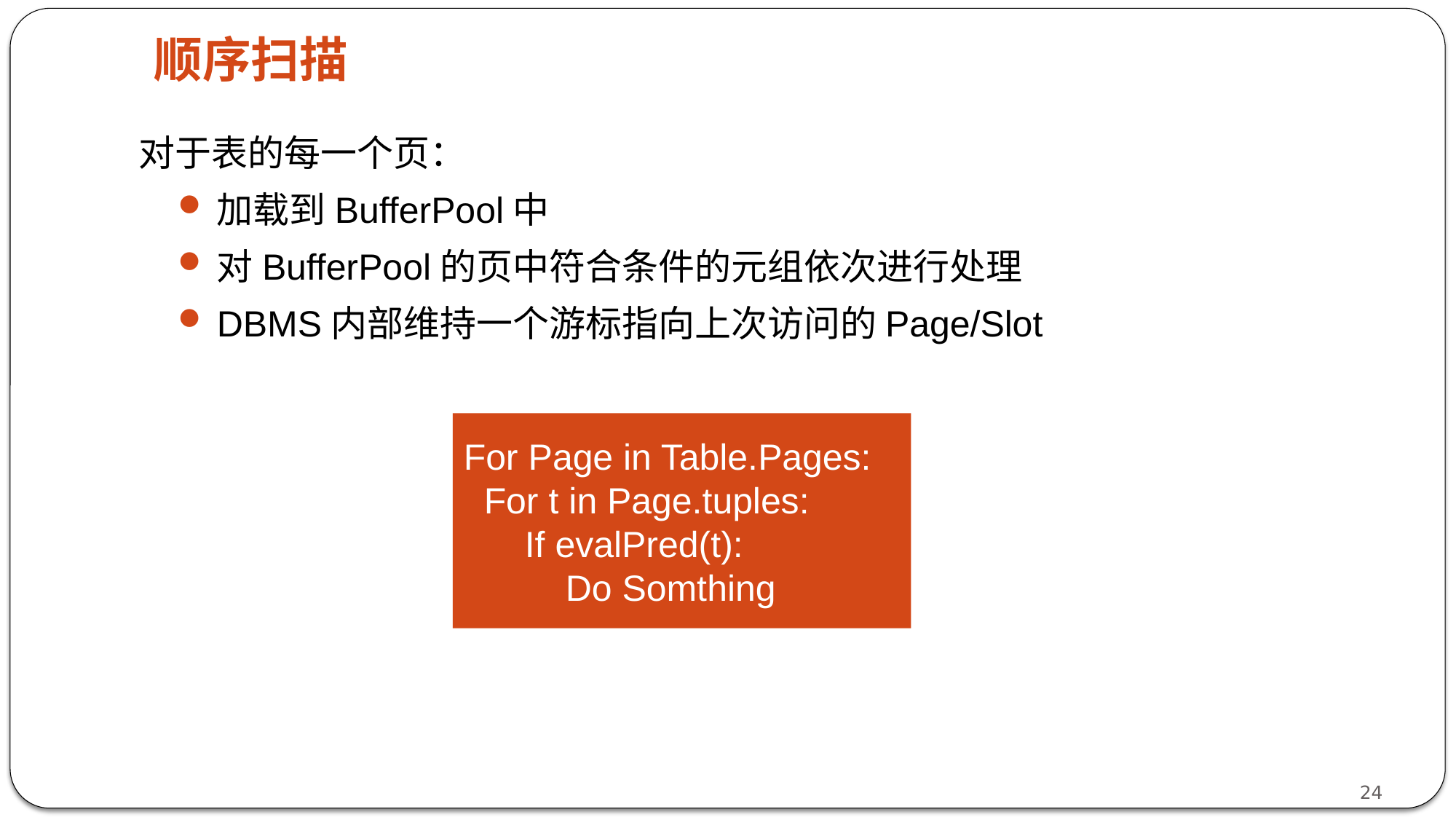

顺序扫描
对于表的每一个页：
加载到BufferPool中
对BufferPool的页中符合条件的元组依次进行处理
DBMS内部维持一个游标指向上次访问的Page/Slot
For Page in Table.Pages:
  For t in Page.tuples:
      If evalPred(t):
          Do Somthing
24